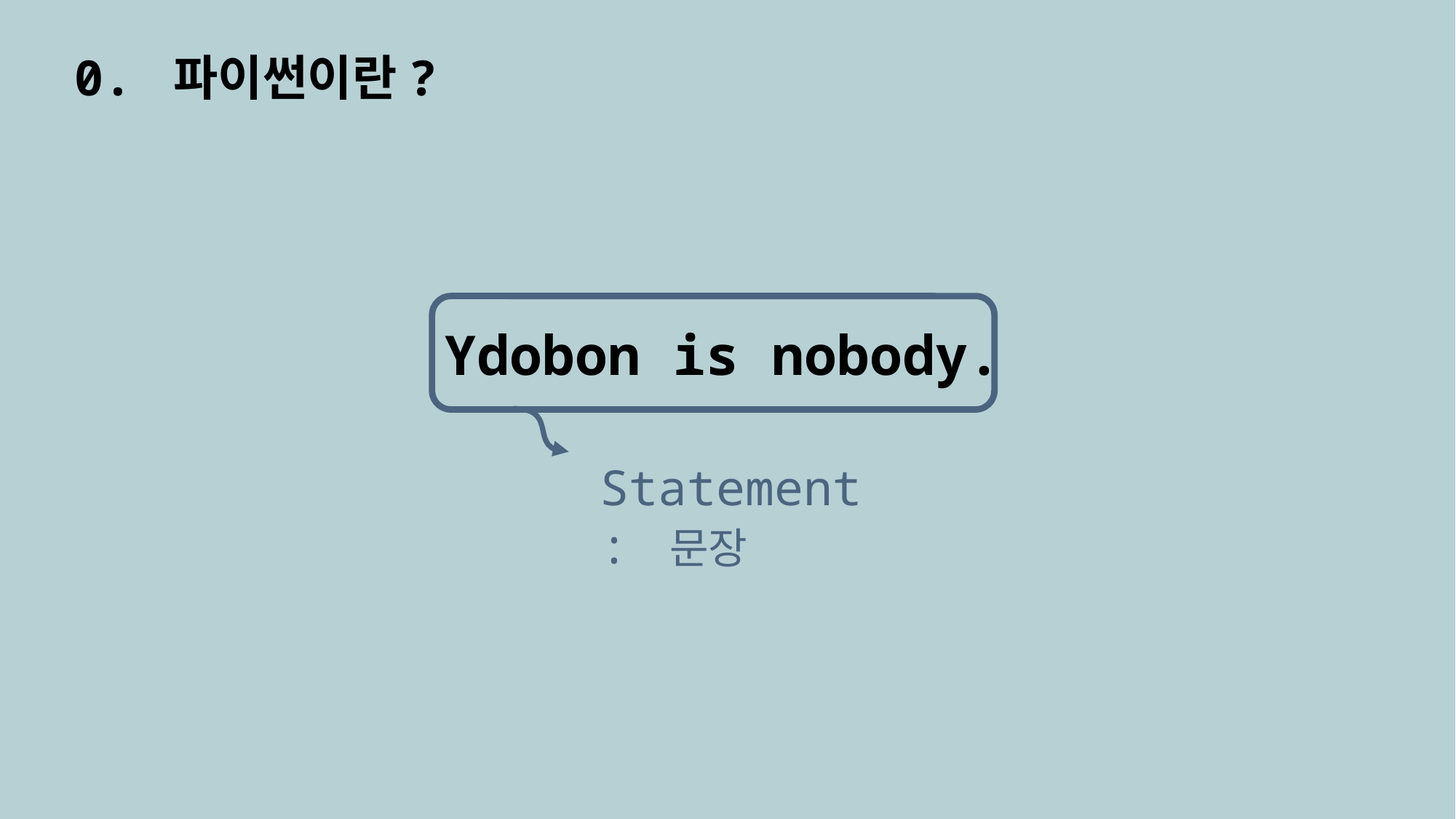

0. 파이썬이란?

Ydobon is nobody.
Statement
: 문장